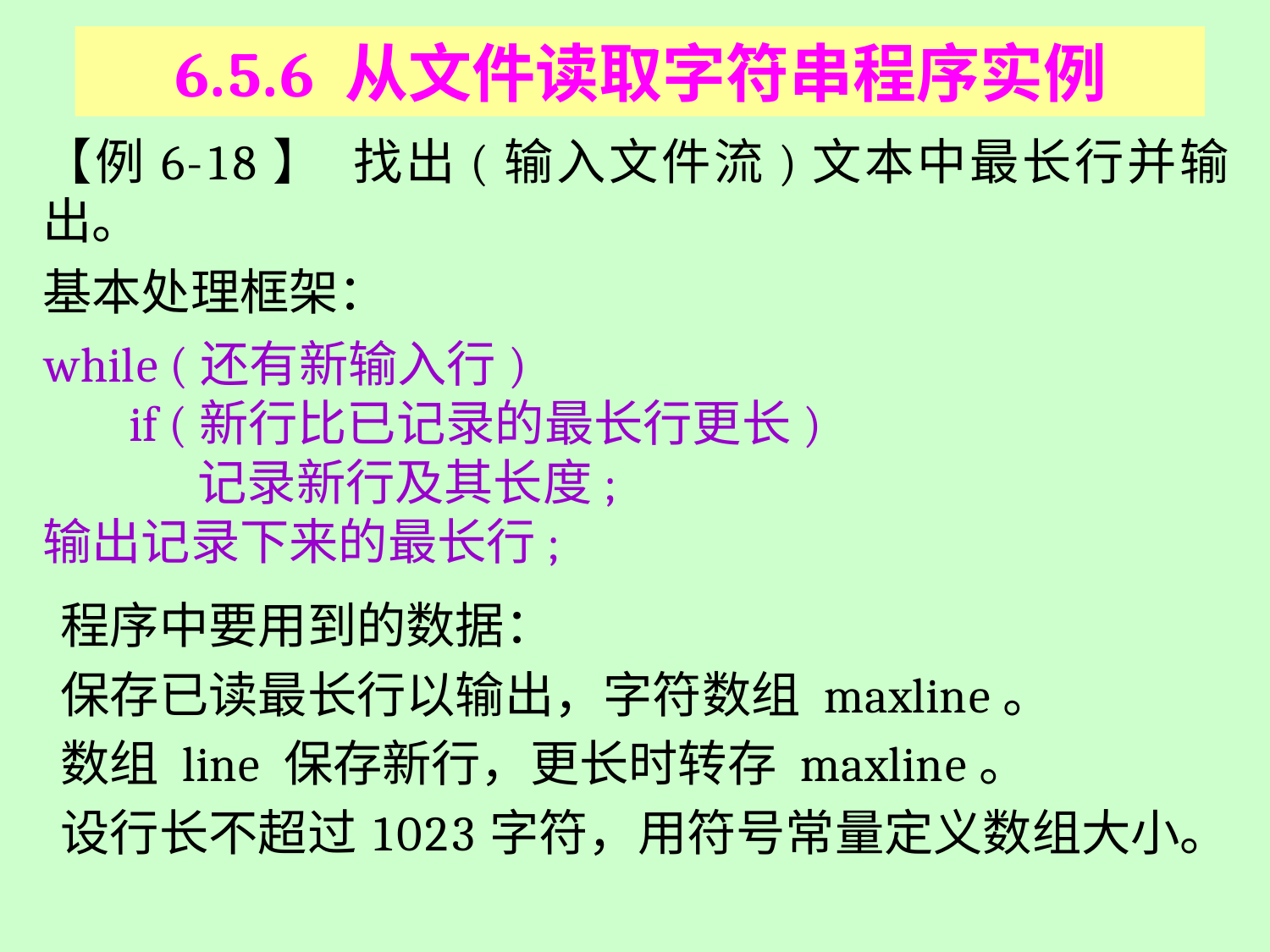

# 6.5.6 从文件读取字符串程序实例
【例6-18】  找出(输入文件流)文本中最长行并输出。
基本处理框架：
while (还有新输入行)
        if (新行比已记录的最长行更长)
             记录新行及其长度;
输出记录下来的最长行;
程序中要用到的数据：
保存已读最长行以输出，字符数组 maxline。
数组 line 保存新行，更长时转存 maxline。
设行长不超过1023字符，用符号常量定义数组大小。
95